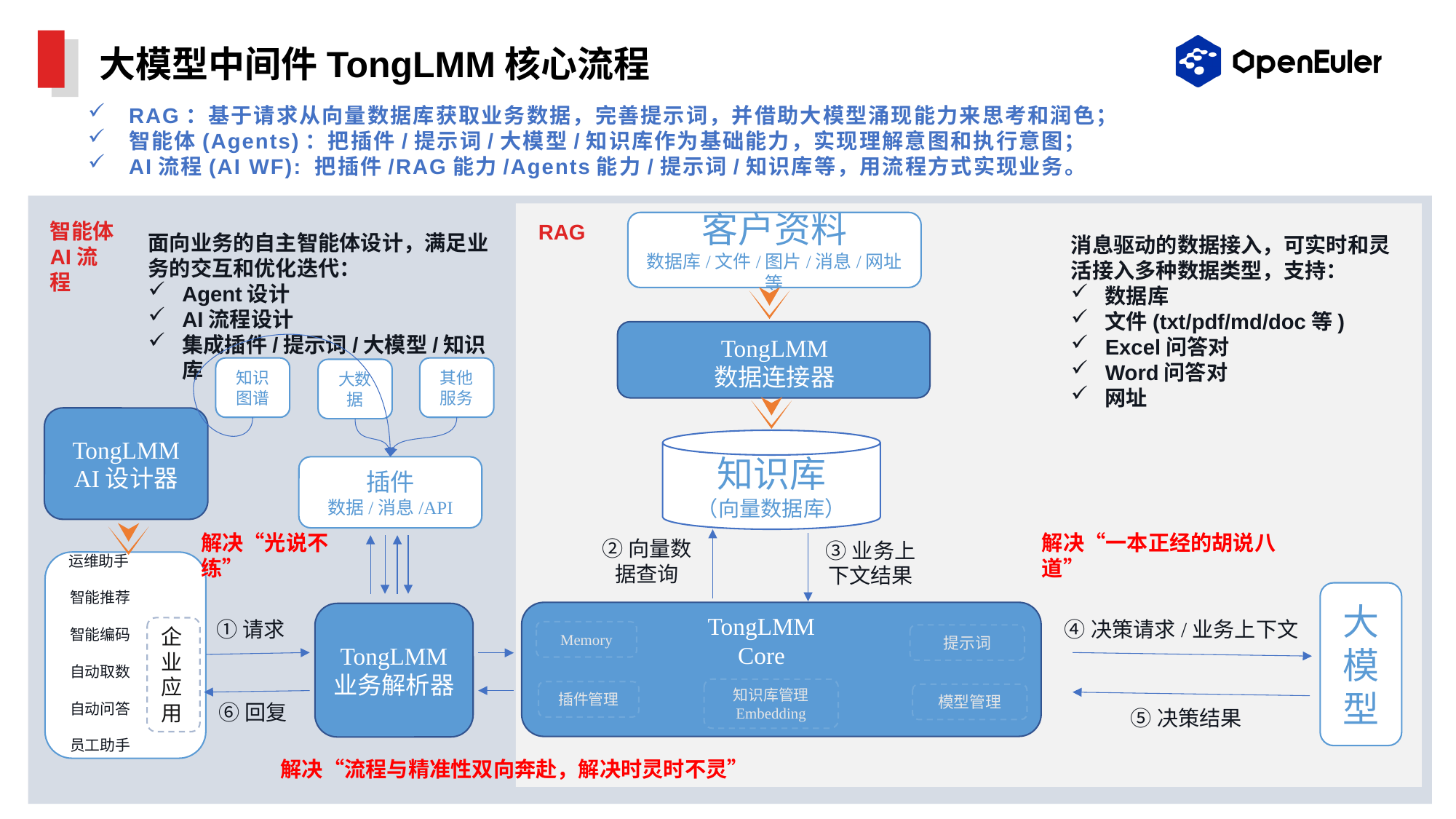

# 大模型中间件TongLMM核心流程
RAG：基于请求从向量数据库获取业务数据，完善提示词，并借助大模型涌现能力来思考和润色；
智能体(Agents)：把插件/提示词/大模型/知识库作为基础能力，实现理解意图和执行意图；
AI流程(AI WF): 把插件/RAG能力/Agents能力/提示词/知识库等，用流程方式实现业务。

智能体
AI流程
客户资料
数据库/文件/图片/消息/网址等
RAG
面向业务的自主智能体设计，满足业务的交互和优化迭代：
Agent设计
AI流程设计
集成插件/提示词/大模型/知识库
消息驱动的数据接入，可实时和灵活接入多种数据类型，支持：
数据库
文件(txt/pdf/md/doc等)
Excel问答对
Word问答对
网址

TongLMM
数据连接器
其他服务
知识图谱
大数据

TongLMM
AI设计器
知识库
（向量数据库）
插件
数据/消息/API

解决“光说不练”
解决“一本正经的胡说八道”
②向量数据查询
③业务上下文结果
运维助手

智能推荐

企业
应用
智能编码
自动取数
自动问答
员工助手
大模型

TongLMM
Core
Memory
提示词
知识库管理
Embedding
插件管理
模型管理
TongLMM
业务解析器
①请求
④决策请求/业务上下文
⑥回复
⑤决策结果
解决“流程与精准性双向奔赴，解决时灵时不灵”